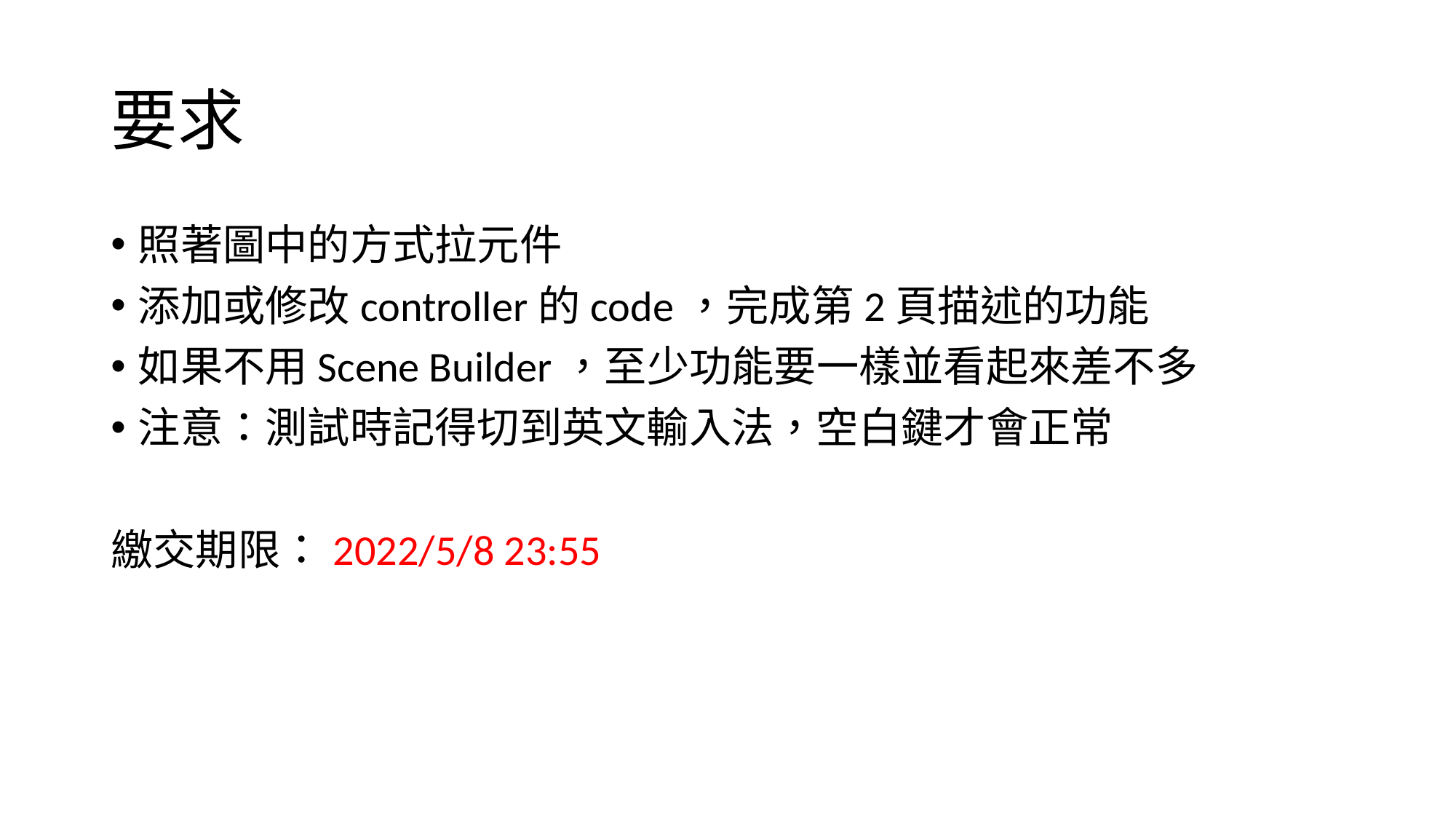

# 要求
照著圖中的方式拉元件
添加或修改controller的code，完成第2頁描述的功能
如果不用Scene Builder，至少功能要一樣並看起來差不多
注意：測試時記得切到英文輸入法，空白鍵才會正常

繳交期限：2022/5/8 23:55